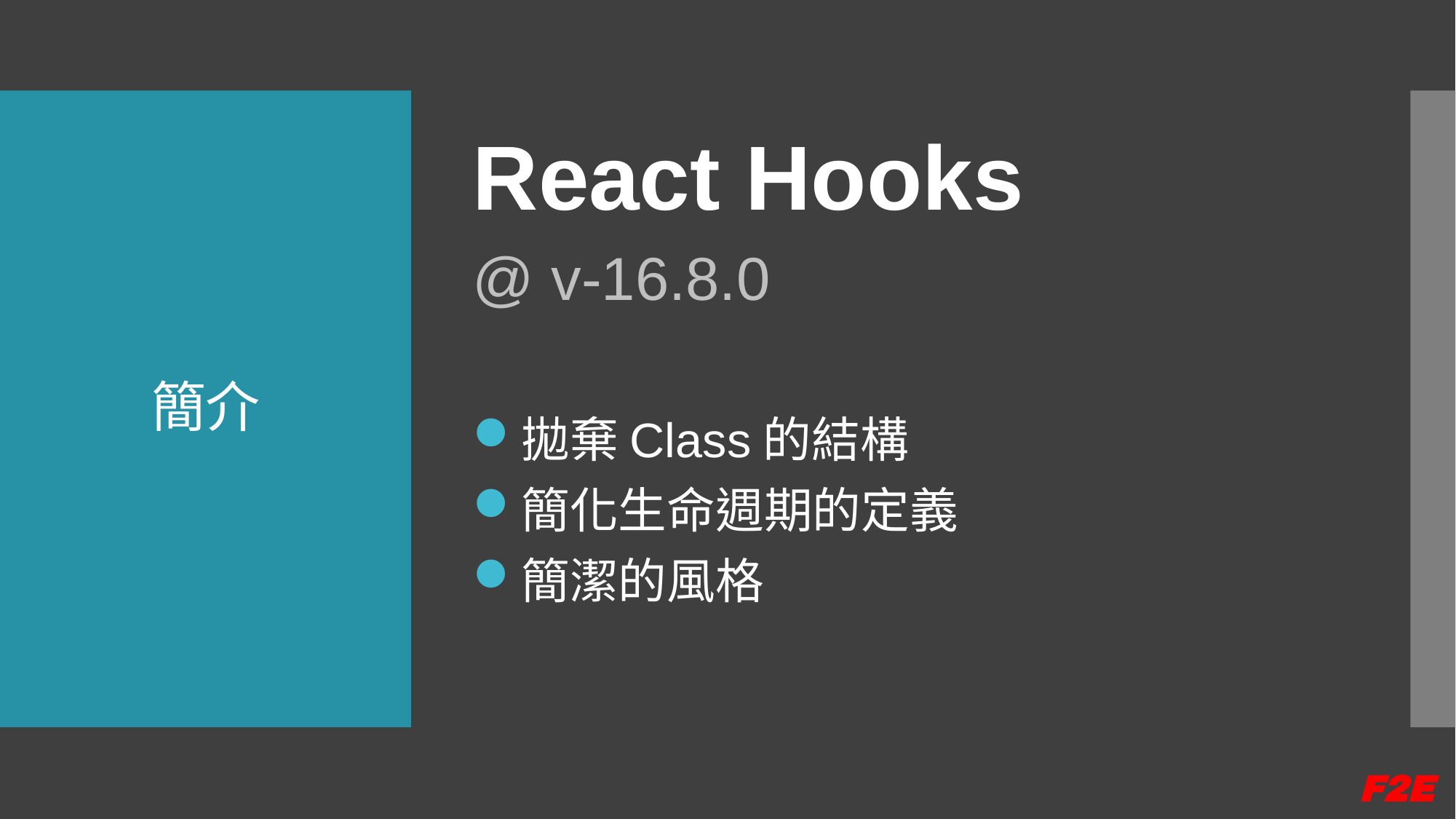

React Hooks
@ v-16.8.0

拋棄Class的結構
簡化生命週期的定義
簡潔的風格

# 簡介